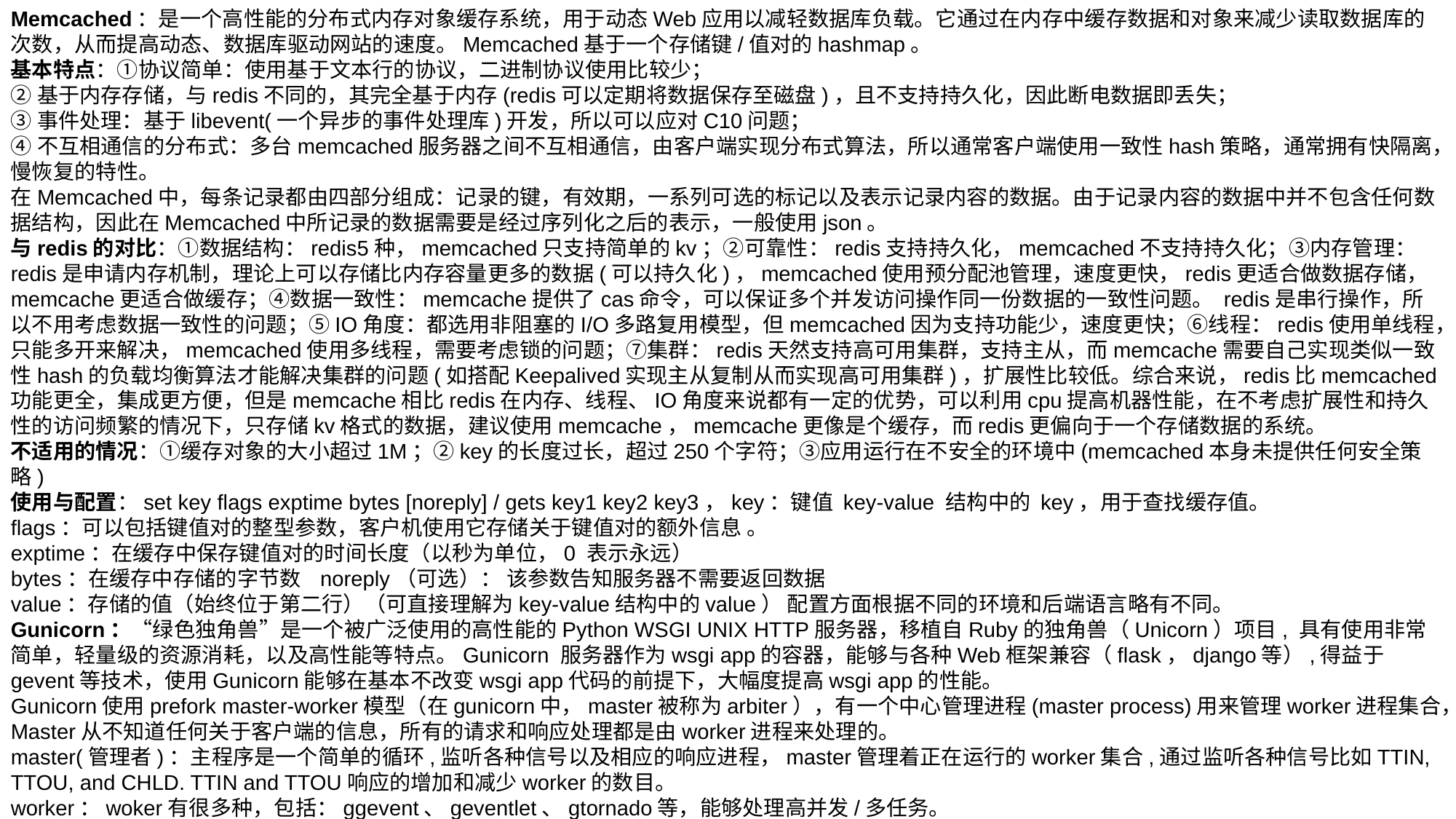

Memcached：是一个高性能的分布式内存对象缓存系统，用于动态Web应用以减轻数据库负载。它通过在内存中缓存数据和对象来减少读取数据库的次数，从而提高动态、数据库驱动网站的速度。Memcached基于一个存储键/值对的hashmap。
基本特点：①协议简单：使用基于文本行的协议，二进制协议使用比较少；
②基于内存存储，与redis不同的，其完全基于内存(redis可以定期将数据保存至磁盘)，且不支持持久化，因此断电数据即丢失；
③事件处理：基于libevent(一个异步的事件处理库)开发，所以可以应对C10问题；
④不互相通信的分布式：多台memcached服务器之间不互相通信，由客户端实现分布式算法，所以通常客户端使用一致性hash策略，通常拥有快隔离，慢恢复的特性。
在Memcached中，每条记录都由四部分组成：记录的键，有效期，一系列可选的标记以及表示记录内容的数据。由于记录内容的数据中并不包含任何数据结构，因此在Memcached中所记录的数据需要是经过序列化之后的表示，一般使用json。
与redis的对比：①数据结构：redis5种，memcached只支持简单的kv；②可靠性：redis支持持久化，memcached不支持持久化；③内存管理：redis是申请内存机制，理论上可以存储比内存容量更多的数据(可以持久化)，memcached使用预分配池管理，速度更快，redis更适合做数据存储，memcache更适合做缓存；④数据一致性：memcache提供了cas命令，可以保证多个并发访问操作同一份数据的一致性问题。 redis是串行操作，所以不用考虑数据一致性的问题；⑤IO角度：都选用非阻塞的I/O多路复用模型，但memcached因为支持功能少，速度更快；⑥线程：redis使用单线程，只能多开来解决，memcached使用多线程，需要考虑锁的问题；⑦集群：redis天然支持高可用集群，支持主从，而memcache需要自己实现类似一致性hash的负载均衡算法才能解决集群的问题(如搭配Keepalived实现主从复制从而实现高可用集群)，扩展性比较低。综合来说，redis比memcached功能更全，集成更方便，但是memcache相比redis在内存、线程、IO角度来说都有一定的优势，可以利用cpu提高机器性能，在不考虑扩展性和持久性的访问频繁的情况下，只存储kv格式的数据，建议使用memcache，memcache更像是个缓存，而redis更偏向于一个存储数据的系统。
不适用的情况：①缓存对象的大小超过1M；②key的长度过长，超过250个字符；③应用运行在不安全的环境中(memcached本身未提供任何安全策略)
使用与配置：set key flags exptime bytes [noreply] / gets key1 key2 key3，key：键值 key-value 结构中的 key，用于查找缓存值。
flags：可以包括键值对的整型参数，客户机使用它存储关于键值对的额外信息 。
exptime：在缓存中保存键值对的时间长度（以秒为单位，0 表示永远）
bytes：在缓存中存储的字节数   noreply（可选）： 该参数告知服务器不需要返回数据
value：存储的值（始终位于第二行）（可直接理解为key-value结构中的value） 配置方面根据不同的环境和后端语言略有不同。
Gunicorn：“绿色独角兽”是一个被广泛使用的高性能的Python WSGI UNIX HTTP服务器，移植自Ruby的独角兽（Unicorn）项目, 具有使用非常简单，轻量级的资源消耗，以及高性能等特点。Gunicorn 服务器作为wsgi app的容器，能够与各种Web框架兼容（flask，django等）,得益于gevent等技术，使用Gunicorn能够在基本不改变wsgi app代码的前提下，大幅度提高wsgi app的性能。
Gunicorn使用prefork master-worker模型（在gunicorn中，master被称为arbiter），有一个中心管理进程(master process)用来管理worker进程集合，Master从不知道任何关于客户端的信息，所有的请求和响应处理都是由worker进程来处理的。
master(管理者)：主程序是一个简单的循环,监听各种信号以及相应的响应进程，master管理着正在运行的worker集合,通过监听各种信号比如TTIN, TTOU, and CHLD. TTIN and TTOU响应的增加和减少worker的数目。
worker：woker有很多种，包括：ggevent、geventlet、gtornado等，能够处理高并发/多任务。
使用方法：参flask部署。